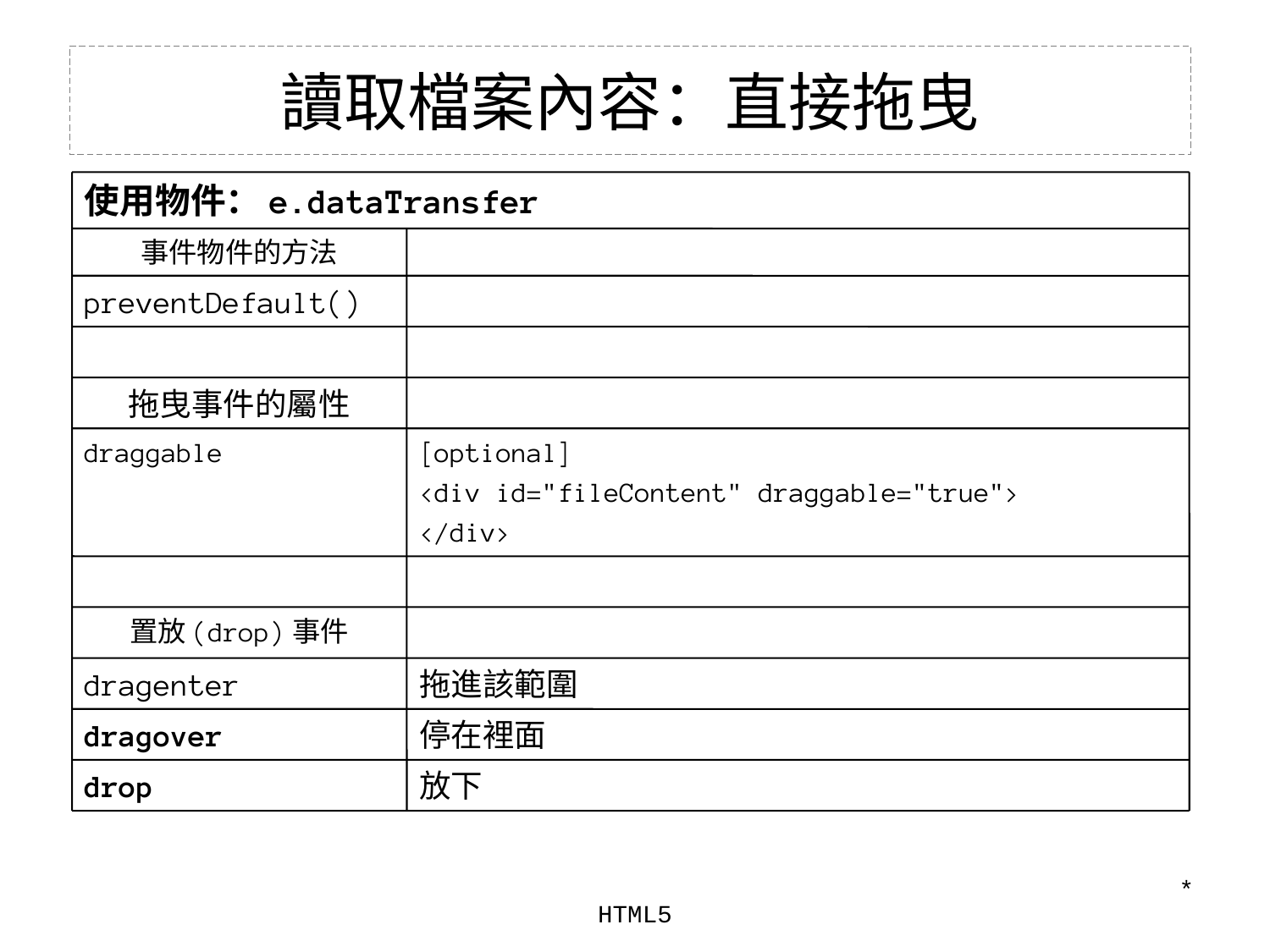

# 讀取檔案內容：直接拖曳
使用物件：e.dataTransfer

事件物件的方法

preventDefault()

拖曳事件的屬性

draggable

[optional]
<div id="fileContent" draggable="true">
</div>

置放(drop)事件

dragenter

拖進該範圍
dragover

停在裡面
drop

放下

*
HTML5